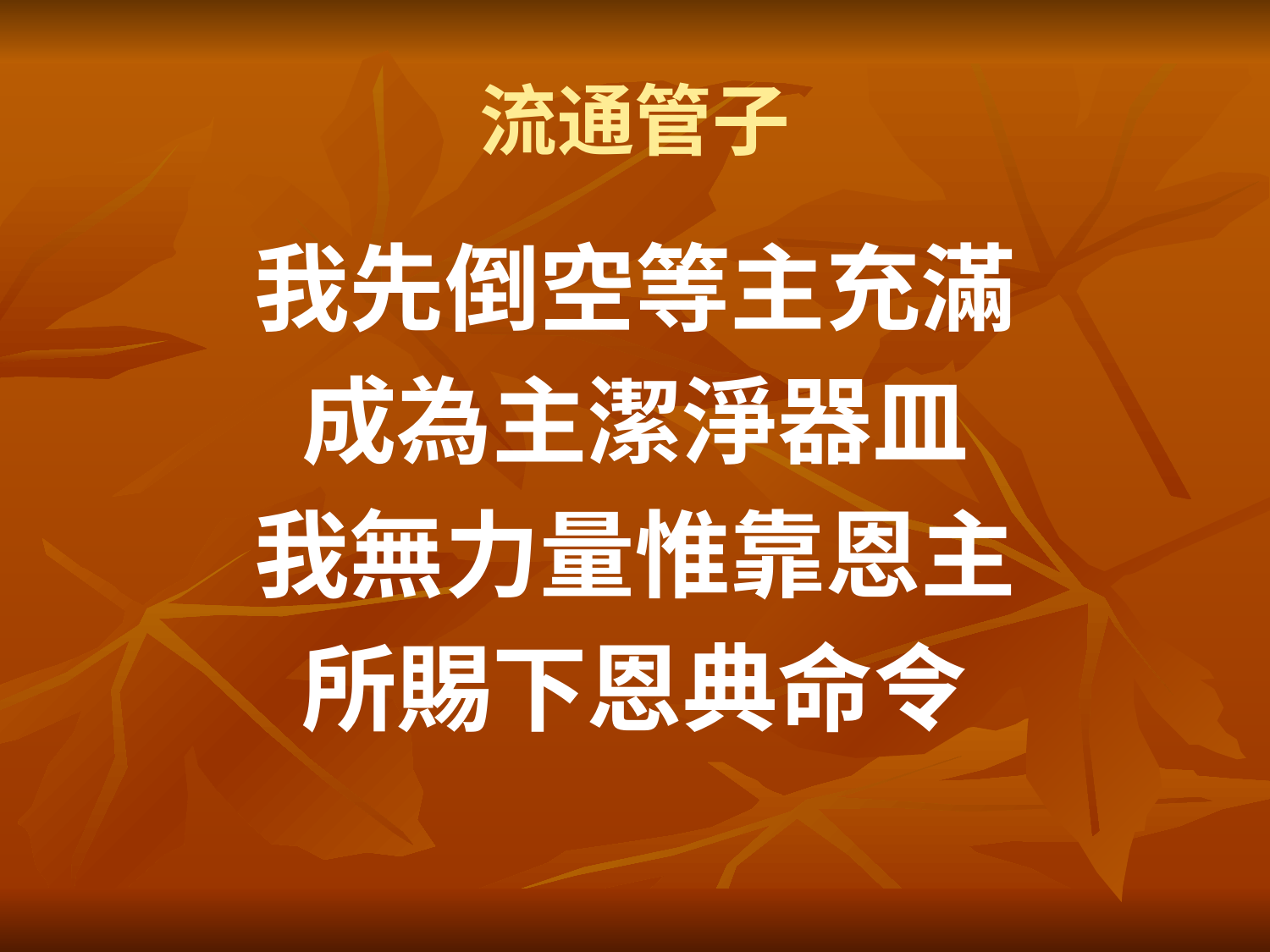

# 流通管子
我先倒空等主充滿
成為主潔淨器皿
我無力量惟靠恩主
所賜下恩典命令